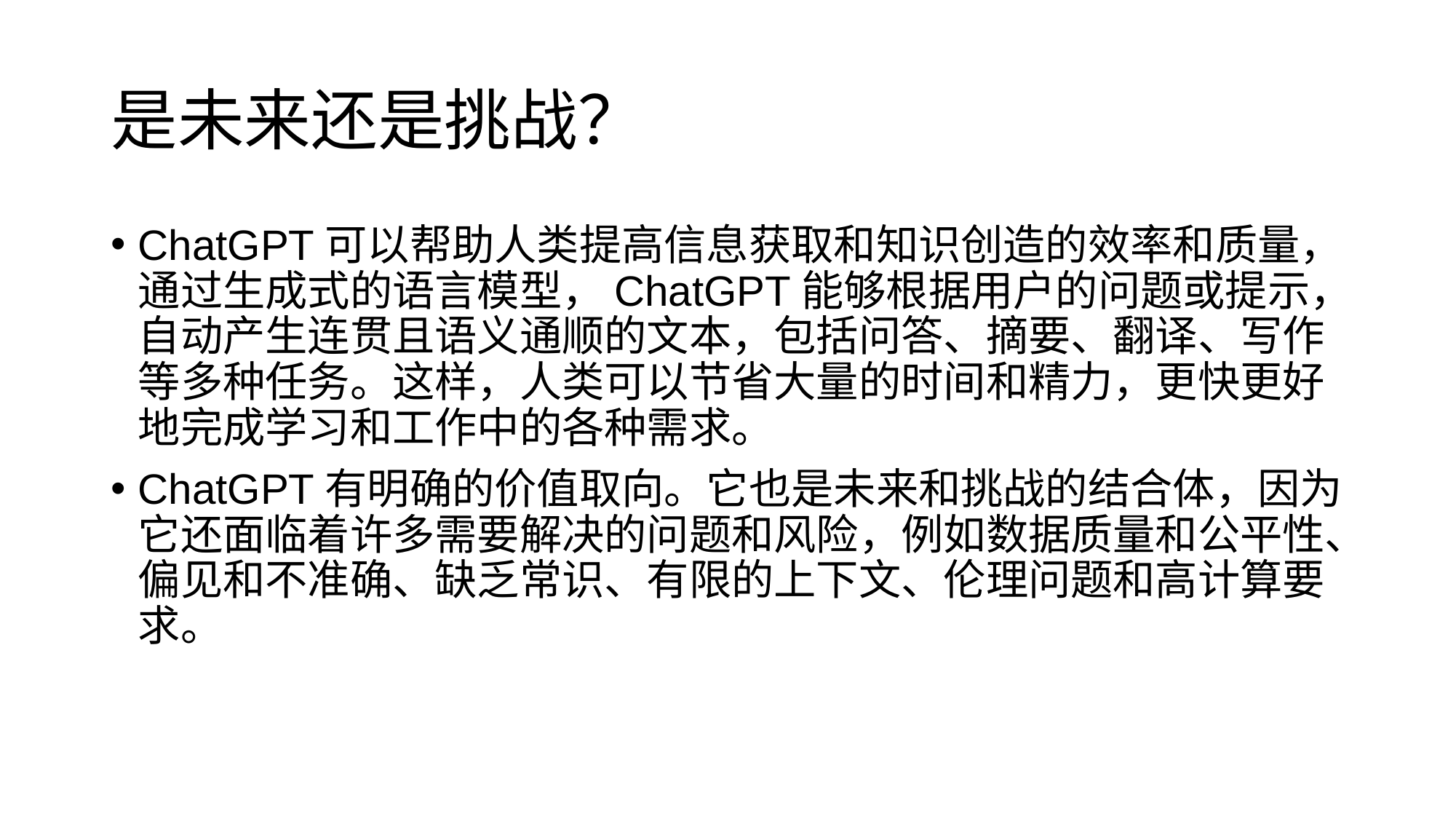

# 是未来还是挑战？
ChatGPT可以帮助人类提高信息获取和知识创造的效率和质量，通过生成式的语言模型，ChatGPT能够根据用户的问题或提示，自动产生连贯且语义通顺的文本，包括问答、摘要、翻译、写作等多种任务。这样，人类可以节省大量的时间和精力，更快更好地完成学习和工作中的各种需求。
ChatGPT有明确的价值取向。它也是未来和挑战的结合体，因为它还面临着许多需要解决的问题和风险，例如数据质量和公平性、偏见和不准确、缺乏常识、有限的上下文、伦理问题和高计算要求。